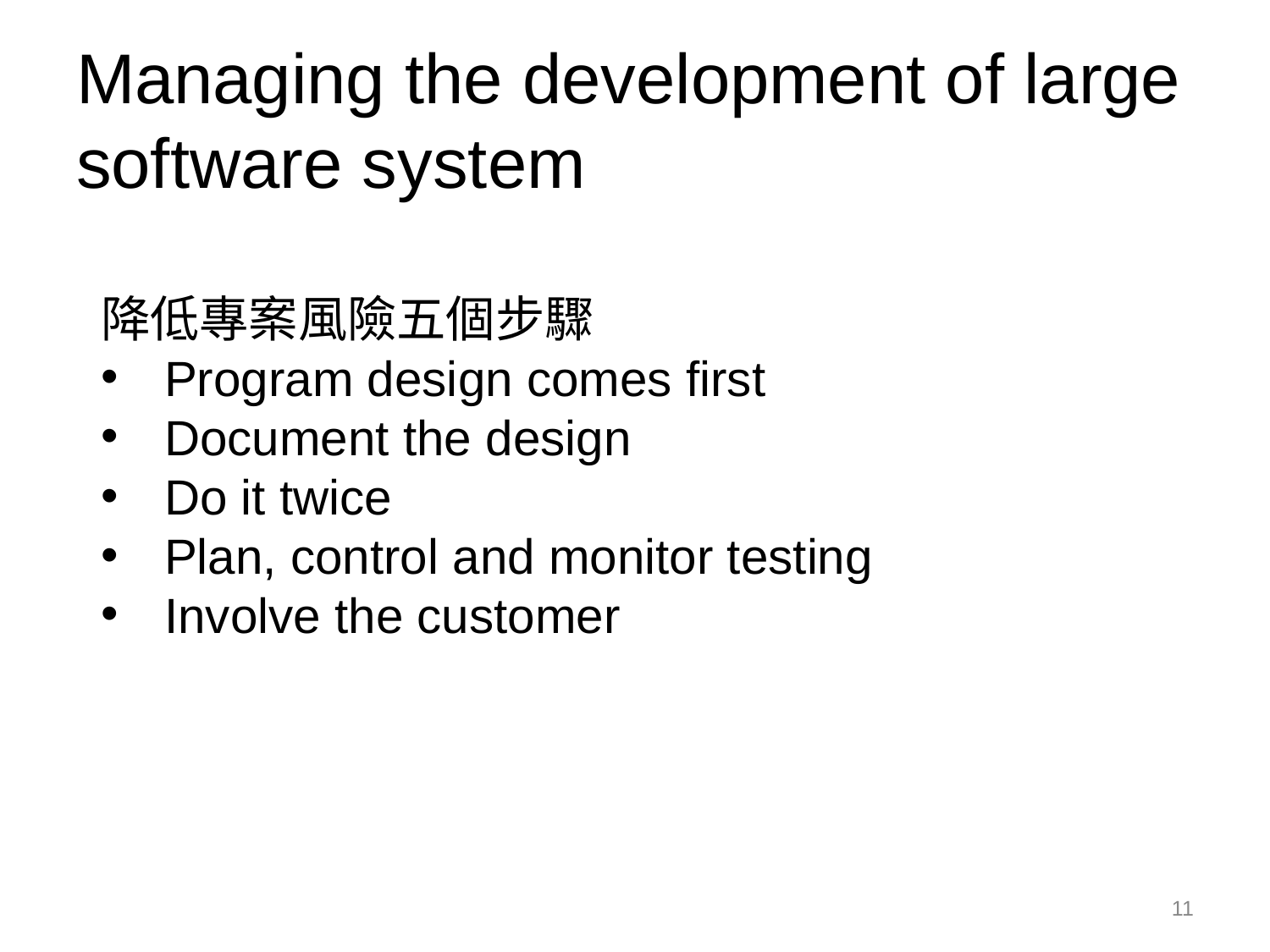

# Managing the development of large software system

降低專案風險五個步驟
Program design comes first
Document the design
Do it twice
Plan, control and monitor testing
Involve the customer
11